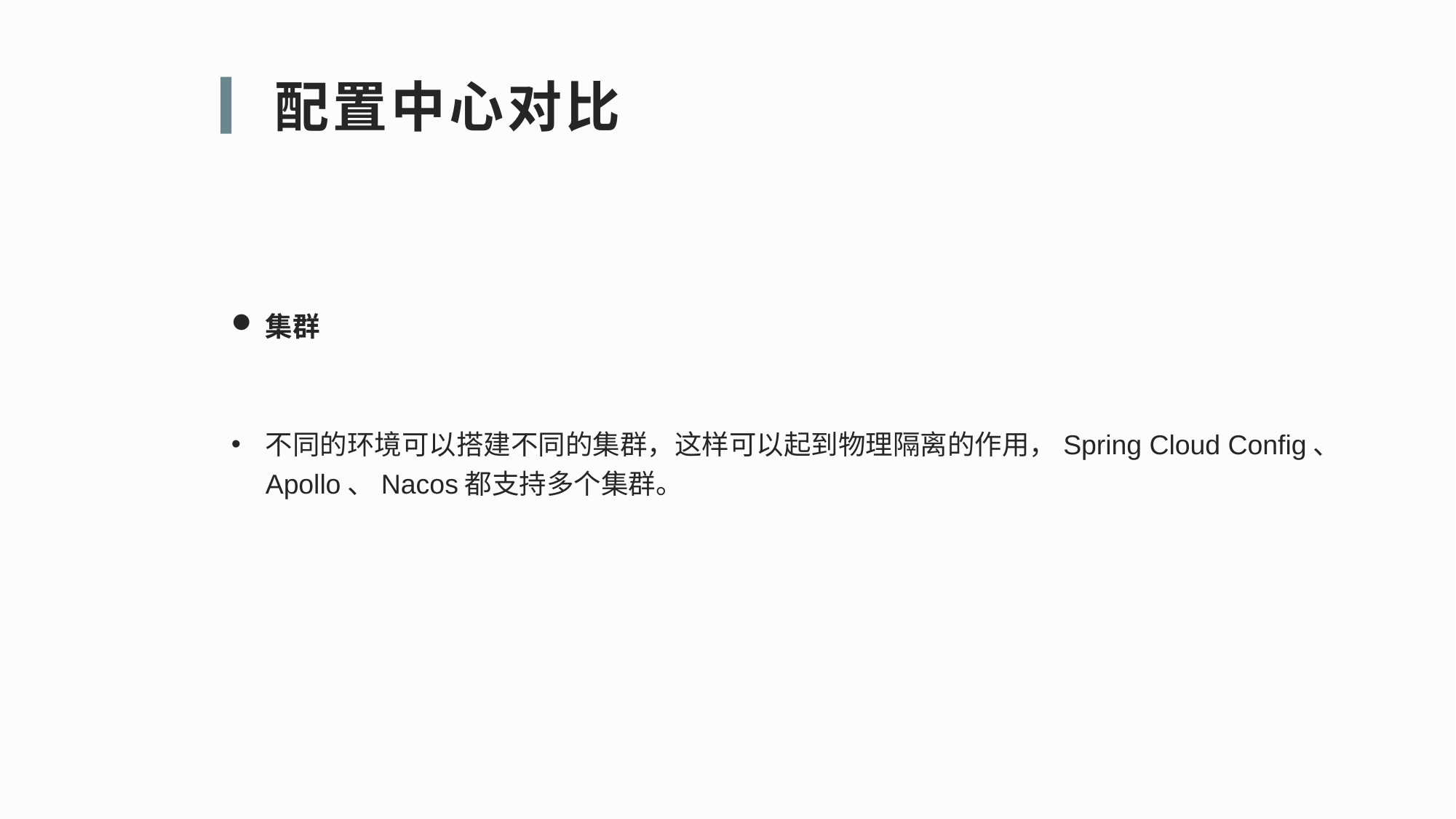

配置中心对比

集群

不同的环境可以搭建不同的集群，这样可以起到物理隔离的作用，Spring Cloud Config、Apollo、Nacos都支持多个集群。